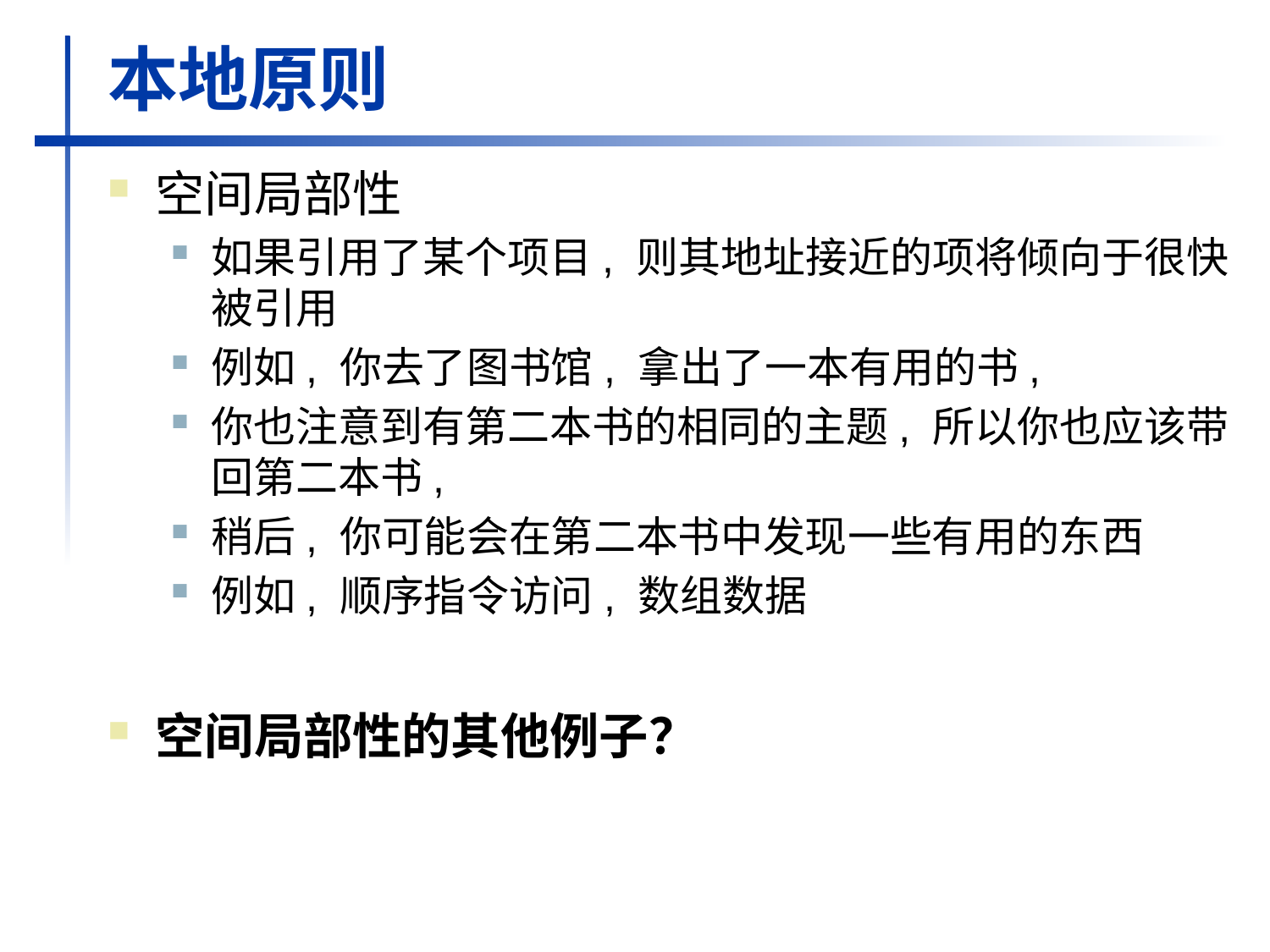

# 本地原则
空间局部性
如果引用了某个项目, 则其地址接近的项将倾向于很快被引用
例如, 你去了图书馆, 拿出了一本有用的书,
你也注意到有第二本书的相同的主题, 所以你也应该带回第二本书,
稍后, 你可能会在第二本书中发现一些有用的东西
例如, 顺序指令访问, 数组数据

空间局部性的其他例子？